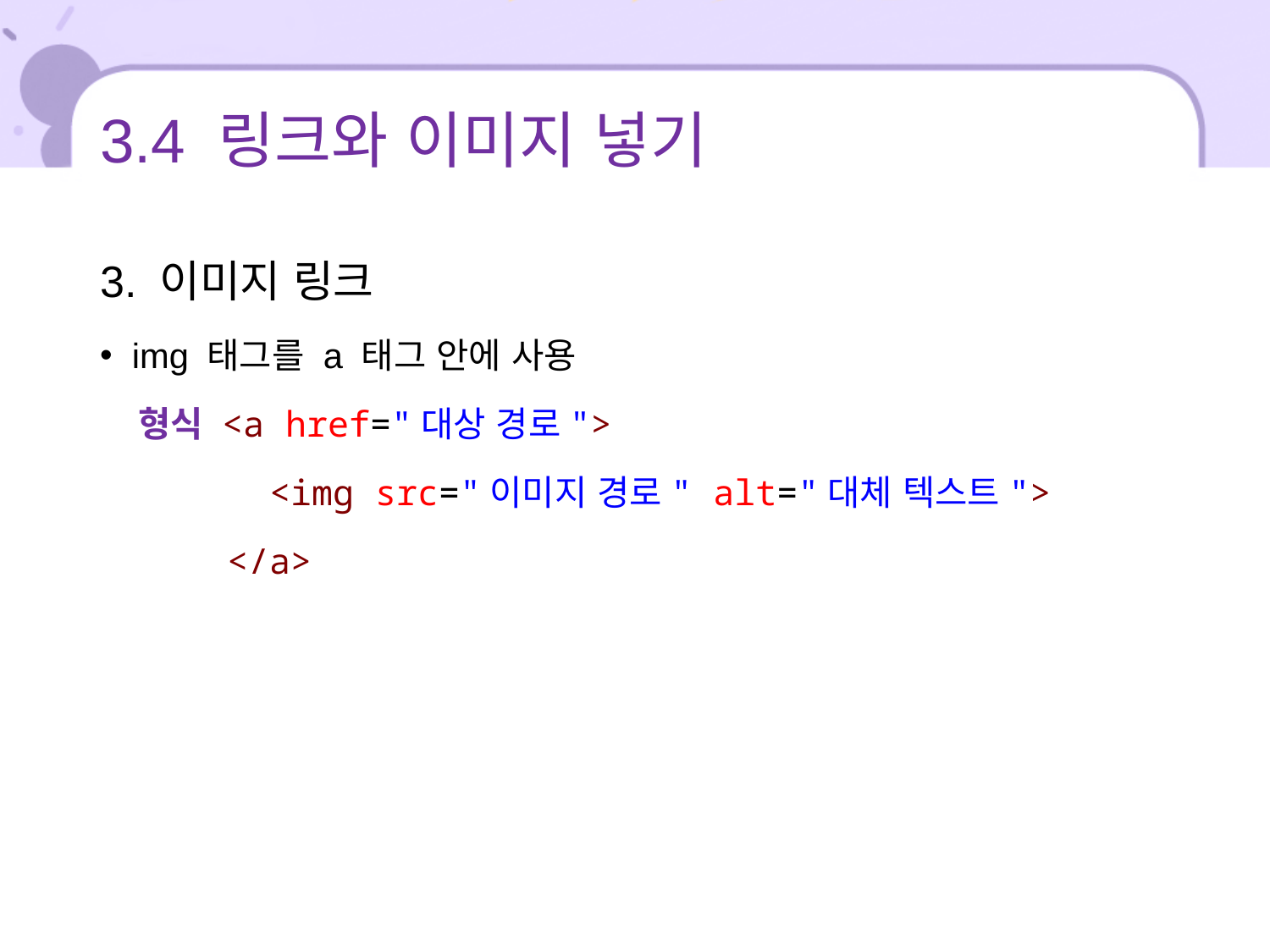

# 3.4 링크와 이미지 넣기
3. 이미지 링크
img 태그를 a 태그 안에 사용
   형식 <a href="대상 경로">
        <img src="이미지 경로" alt="대체 텍스트">
      </a>